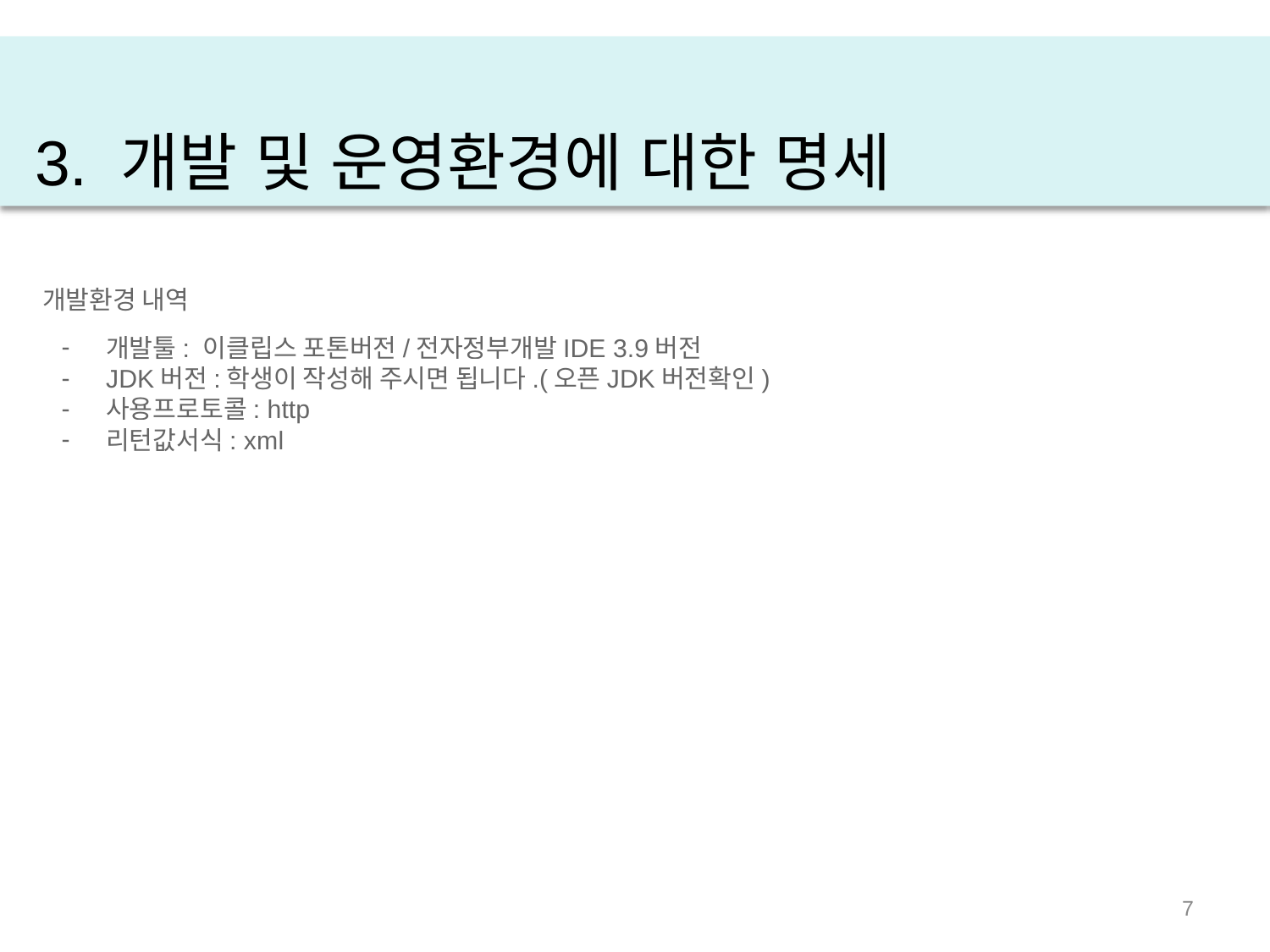

# 3. 개발 및 운영환경에 대한 명세
개발환경 내역
개발툴: 이클립스 포톤버전/전자정부개발IDE 3.9버전
JDK버전:학생이 작성해 주시면 됩니다.(오픈JDK버전확인)
사용프로토콜: http
리턴값서식: xml

7